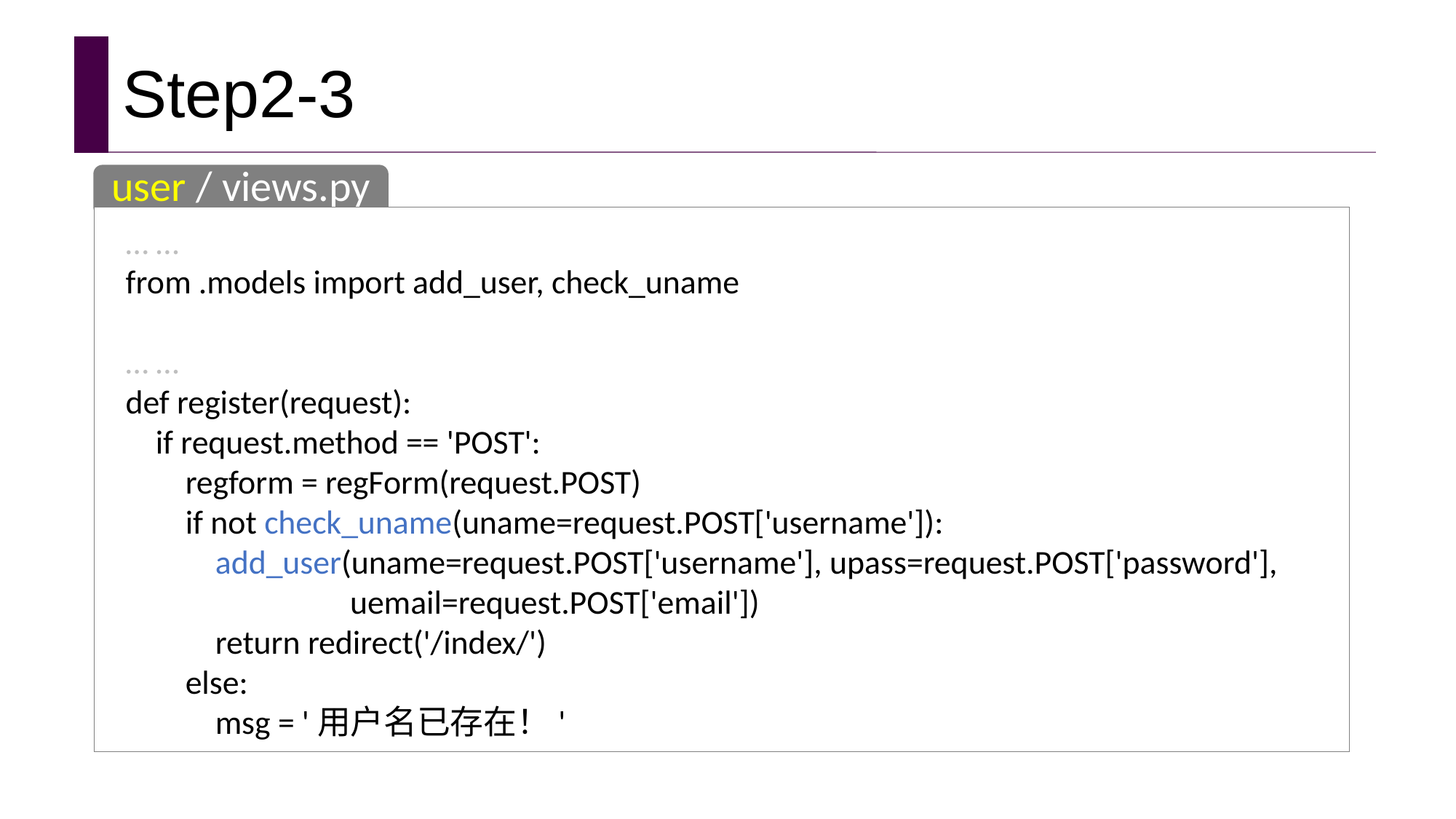

# Step2-3
user / views.py

… …
from .models import add_user, check_uname

… …
def register(request):
    if request.method == 'POST':
        regform = regForm(request.POST)
        if not check_uname(uname=request.POST['username']):
            add_user(uname=request.POST['username'], upass=request.POST['password'], uemail=request.POST['email'])
            return redirect('/index/')
        else:
            msg = '用户名已存在！'